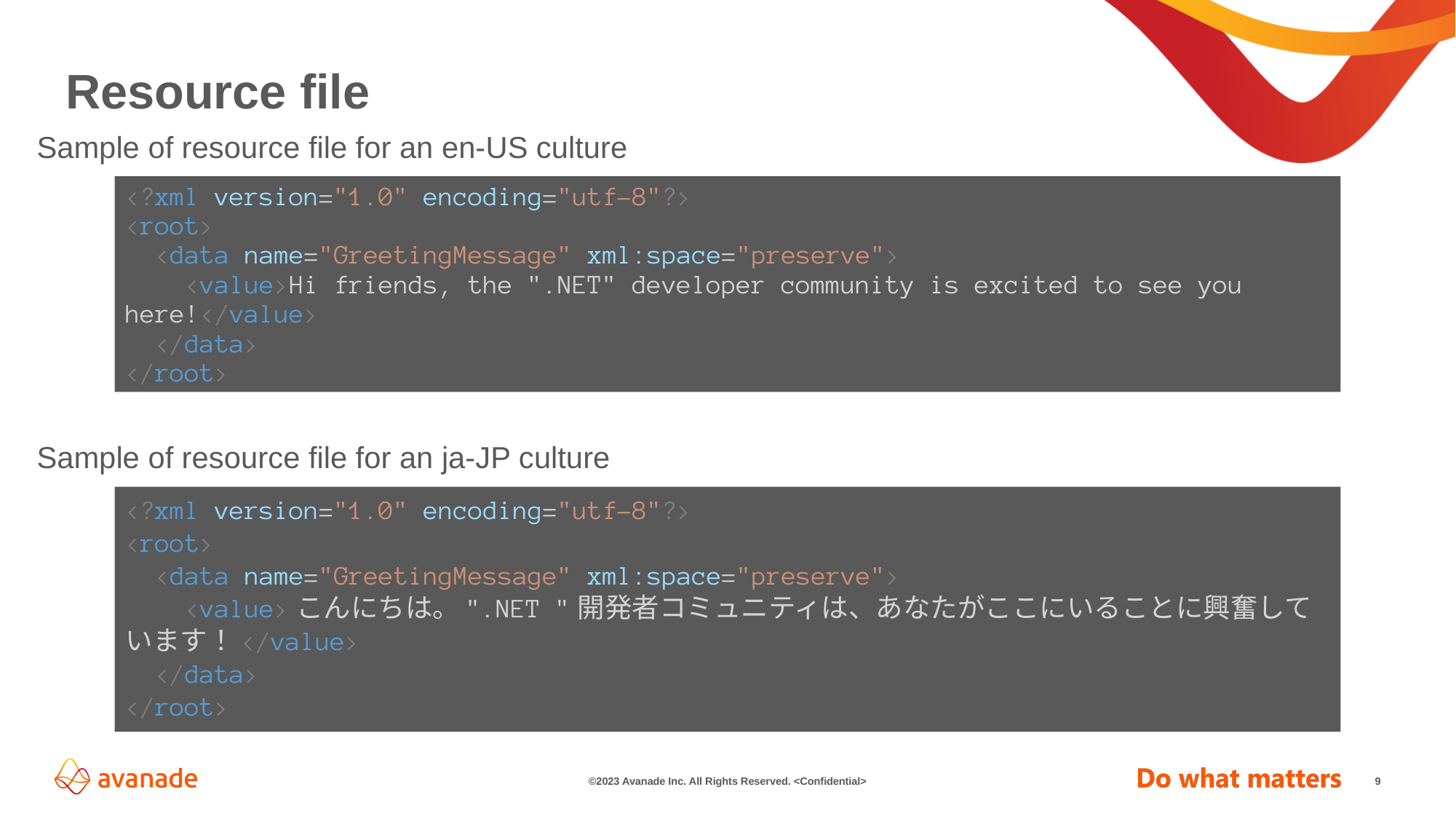

# Resource file
Sample of resource file for an en-US culture
<?xml version="1.0" encoding="utf-8"?>
<root>
  <data name="GreetingMessage" xml:space="preserve">
    <value>Hi friends, the ".NET" developer community is excited to see you here!</value>
  </data>
</root>
Sample of resource file for an ja-JP culture
<?xml version="1.0" encoding="utf-8"?>
<root>
  <data name="GreetingMessage" xml:space="preserve">
    <value>こんにちは。".NET "開発者コミュニティは、あなたがここにいることに興奮しています！</value>
  </data>
</root>

9